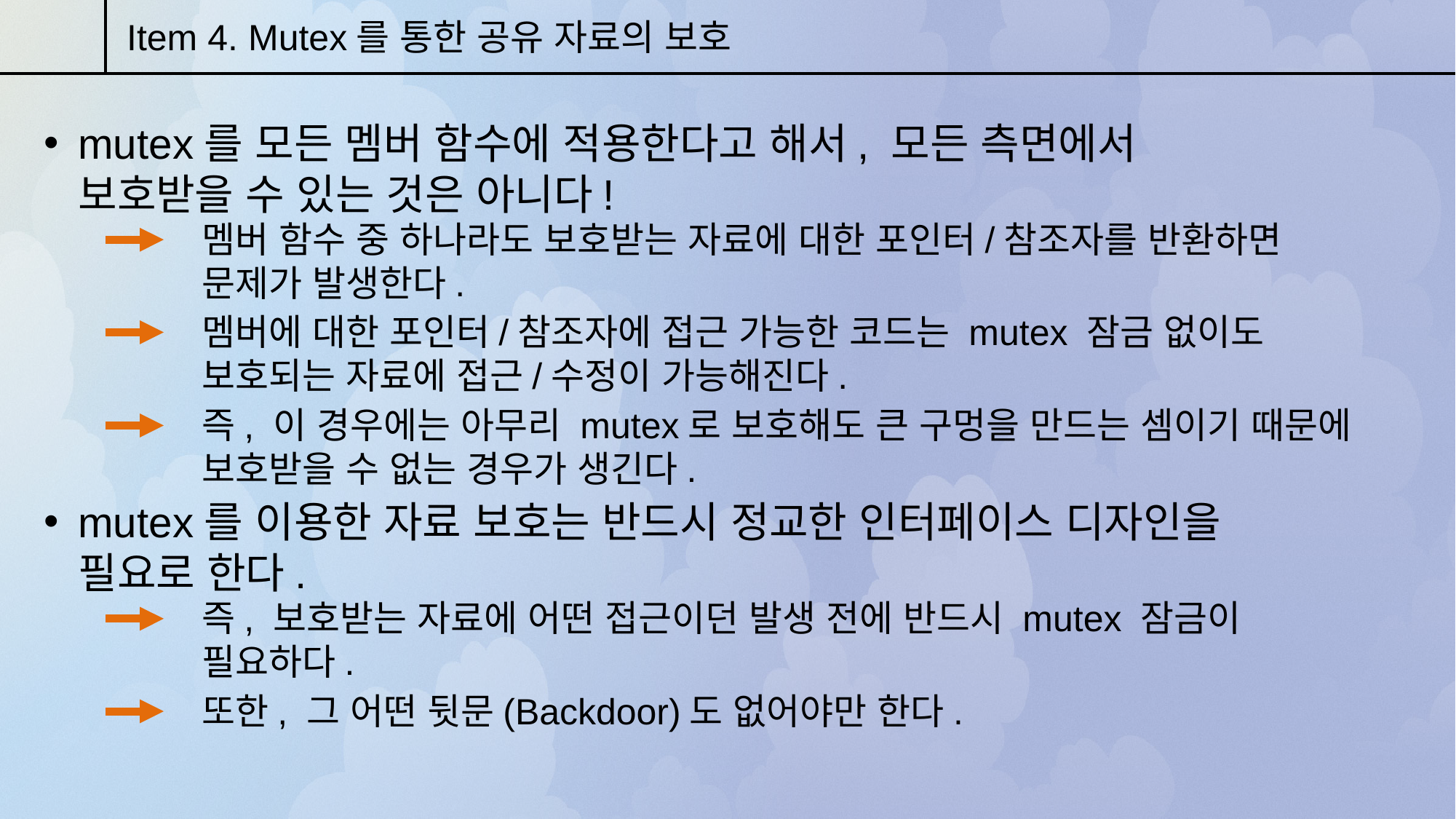

Item 4. Mutex를 통한 공유 자료의 보호
mutex를 모든 멤버 함수에 적용한다고 해서, 모든 측면에서 보호받을 수 있는 것은 아니다!
멤버 함수 중 하나라도 보호받는 자료에 대한 포인터/참조자를 반환하면 문제가 발생한다.
멤버에 대한 포인터/참조자에 접근 가능한 코드는 mutex 잠금 없이도 보호되는 자료에 접근/수정이 가능해진다.
즉, 이 경우에는 아무리 mutex로 보호해도 큰 구멍을 만드는 셈이기 때문에 보호받을 수 없는 경우가 생긴다.
mutex를 이용한 자료 보호는 반드시 정교한 인터페이스 디자인을 필요로 한다.
즉, 보호받는 자료에 어떤 접근이던 발생 전에 반드시 mutex 잠금이 필요하다.
또한, 그 어떤 뒷문(Backdoor)도 없어야만 한다.